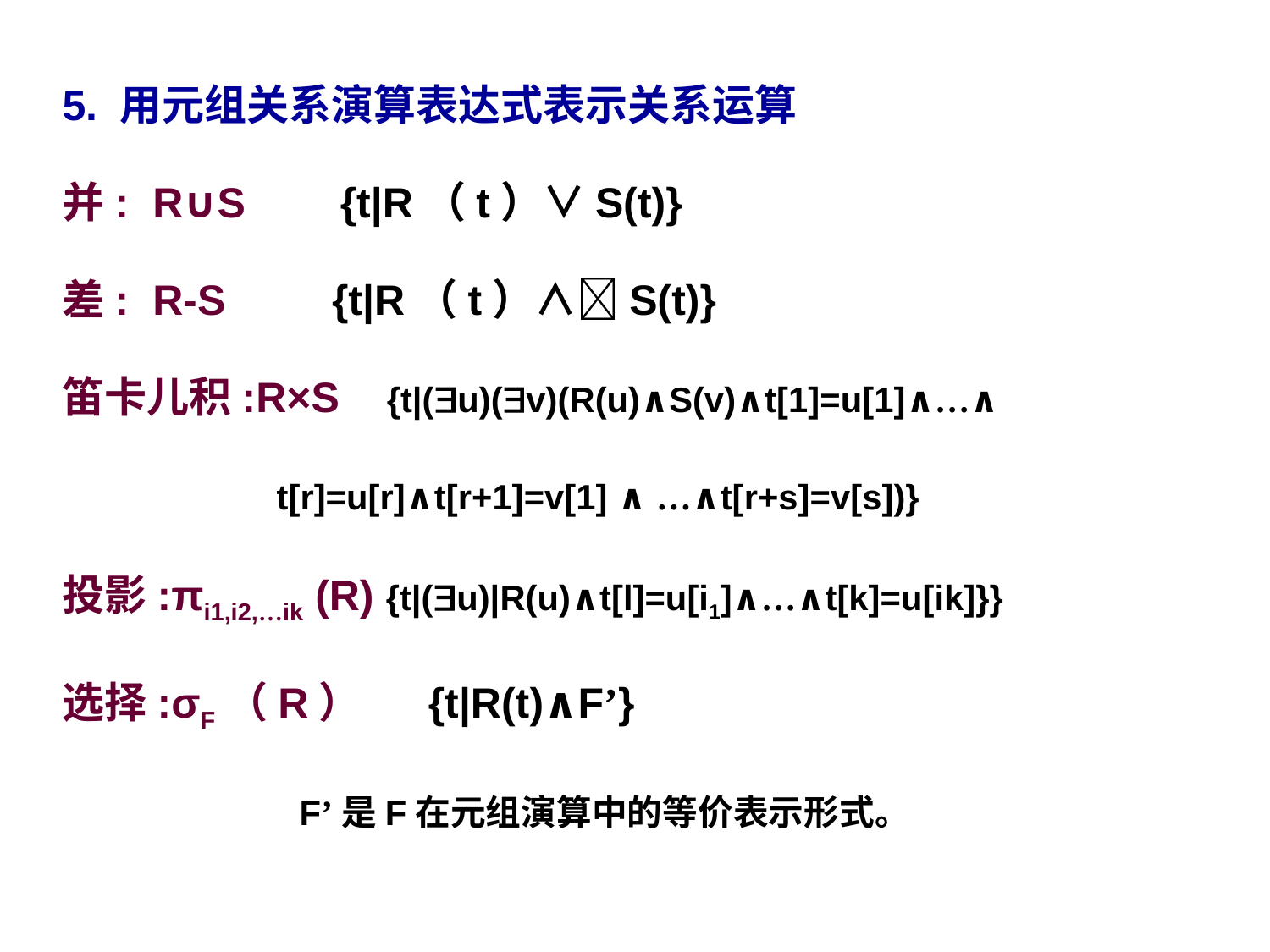

5. 用元组关系演算表达式表示关系运算
并:  R∪S        {t|R（t）∨S(t)}
差:  R-S         {t|R（t）∧¬S(t)}
笛卡儿积:R×S    {t|(∃u)(∃v)(R(u)∧S(v)∧t[1]=u[1]∧…∧
                      t[r]=u[r]∧t[r+1]=v[1] ∧ …∧t[r+s]=v[s])}
投影:πi1,i2,…ik (R) {t|(∃u)|R(u)∧t[l]=u[i1]∧…∧t[k]=u[ik]}}
选择:σF（R）      {t|R(t)∧F’}
                    F’是F在元组演算中的等价表示形式。